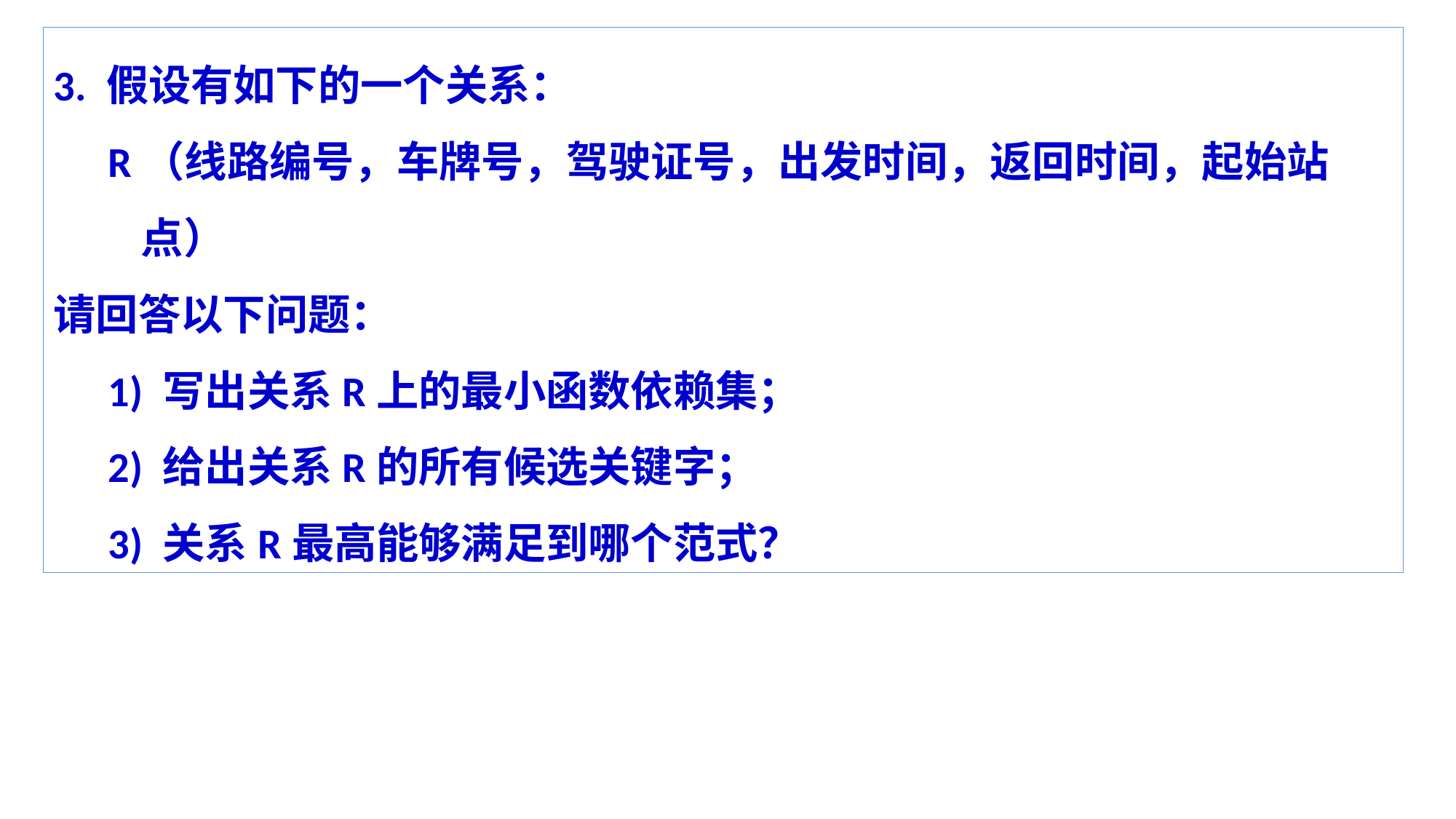

3. 假设有如下的一个关系：
R（线路编号，车牌号，驾驶证号，出发时间，返回时间，起始站点）
请回答以下问题：
1) 写出关系R上的最小函数依赖集；
2) 给出关系R的所有候选关键字；
3) 关系R最高能够满足到哪个范式？